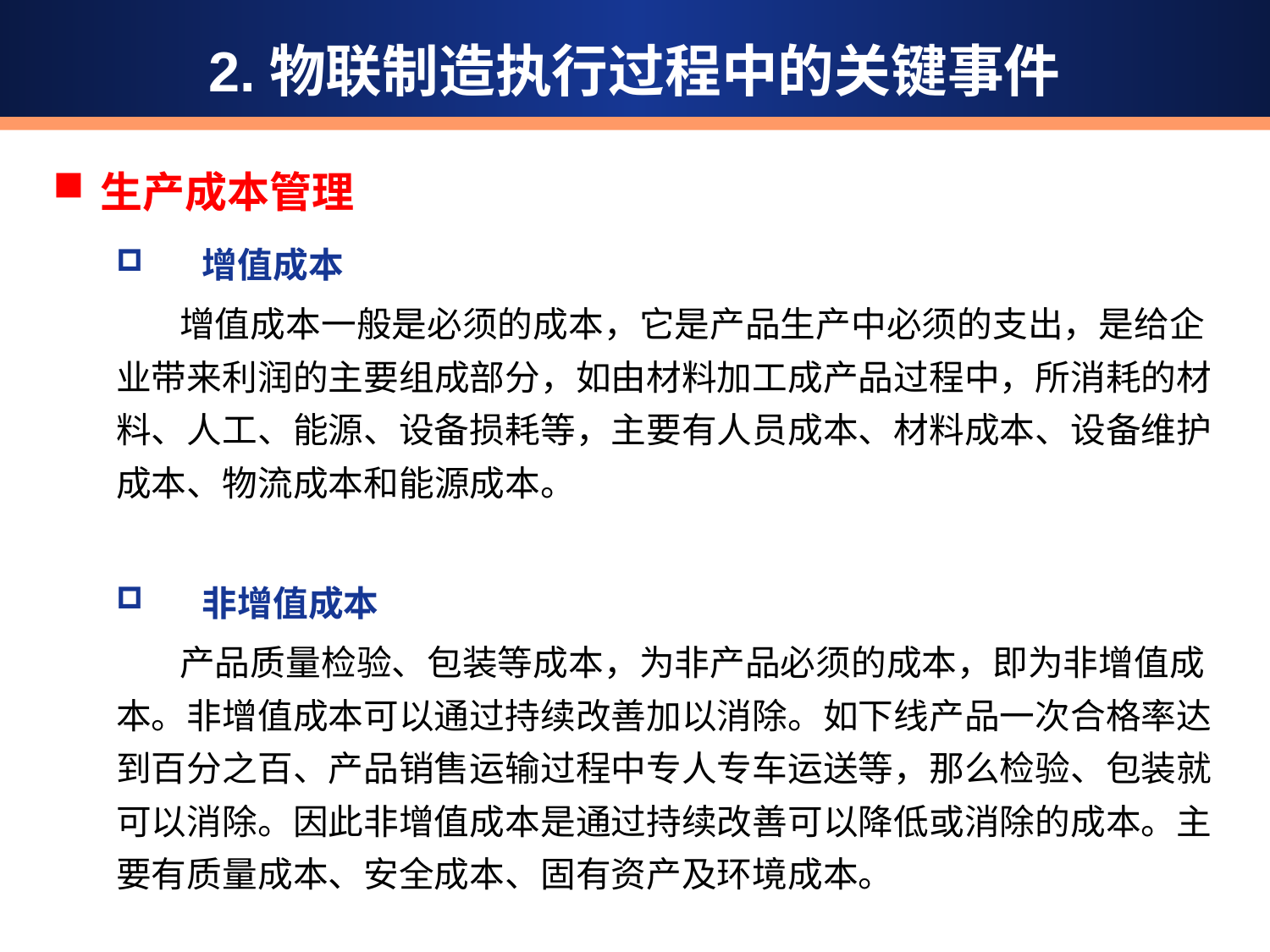

2.物联制造执行过程中的关键事件
生产成本管理
增值成本
增值成本一般是必须的成本，它是产品生产中必须的支出，是给企业带来利润的主要组成部分，如由材料加工成产品过程中，所消耗的材料、人工、能源、设备损耗等，主要有人员成本、材料成本、设备维护成本、物流成本和能源成本。

非增值成本
产品质量检验、包装等成本，为非产品必须的成本，即为非增值成本。非增值成本可以通过持续改善加以消除。如下线产品一次合格率达到百分之百、产品销售运输过程中专人专车运送等，那么检验、包装就可以消除。因此非增值成本是通过持续改善可以降低或消除的成本。主要有质量成本、安全成本、固有资产及环境成本。